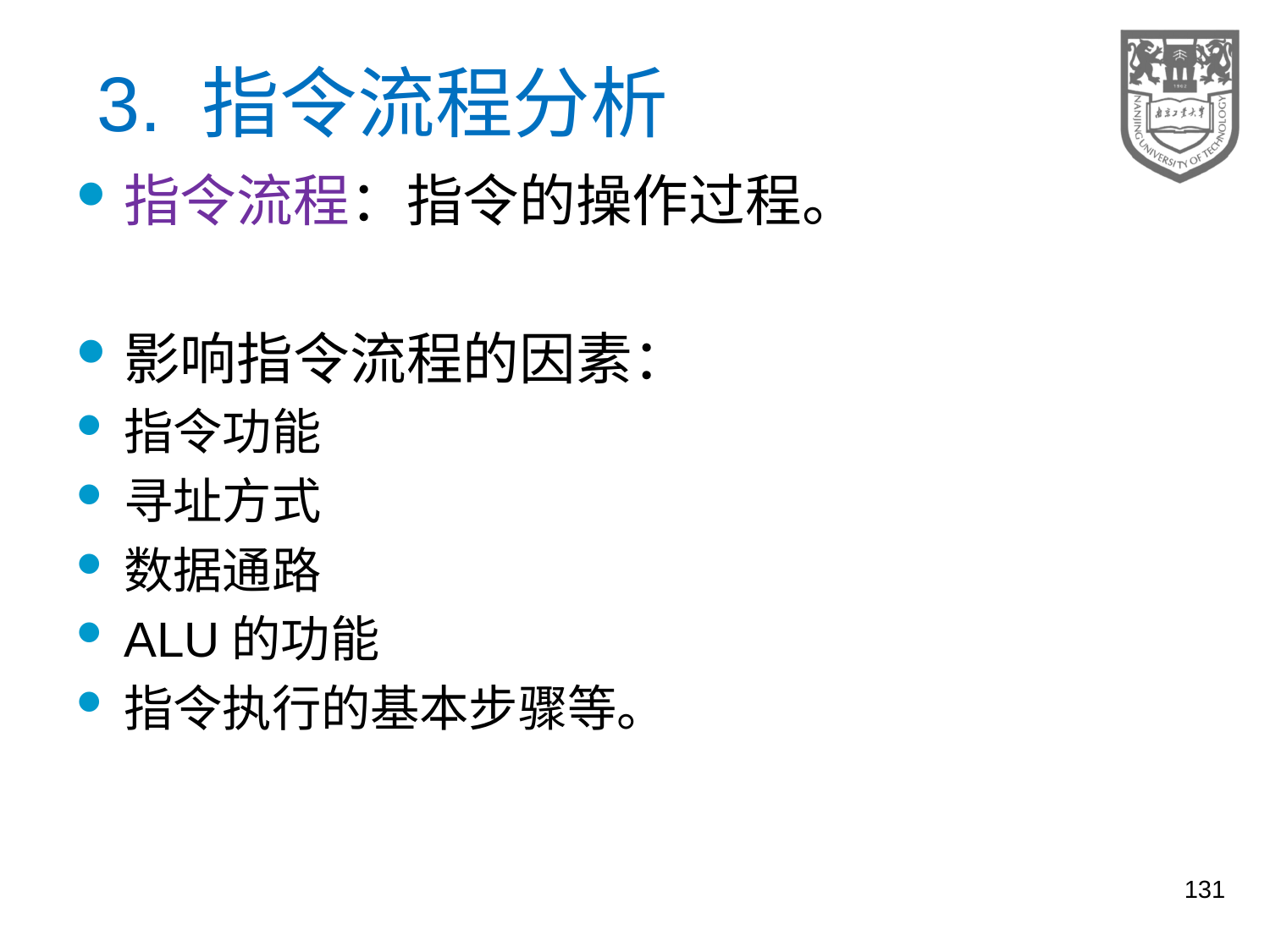

# 3. 指令流程分析
指令流程：指令的操作过程。

影响指令流程的因素：
指令功能
寻址方式
数据通路
ALU的功能
指令执行的基本步骤等。

131